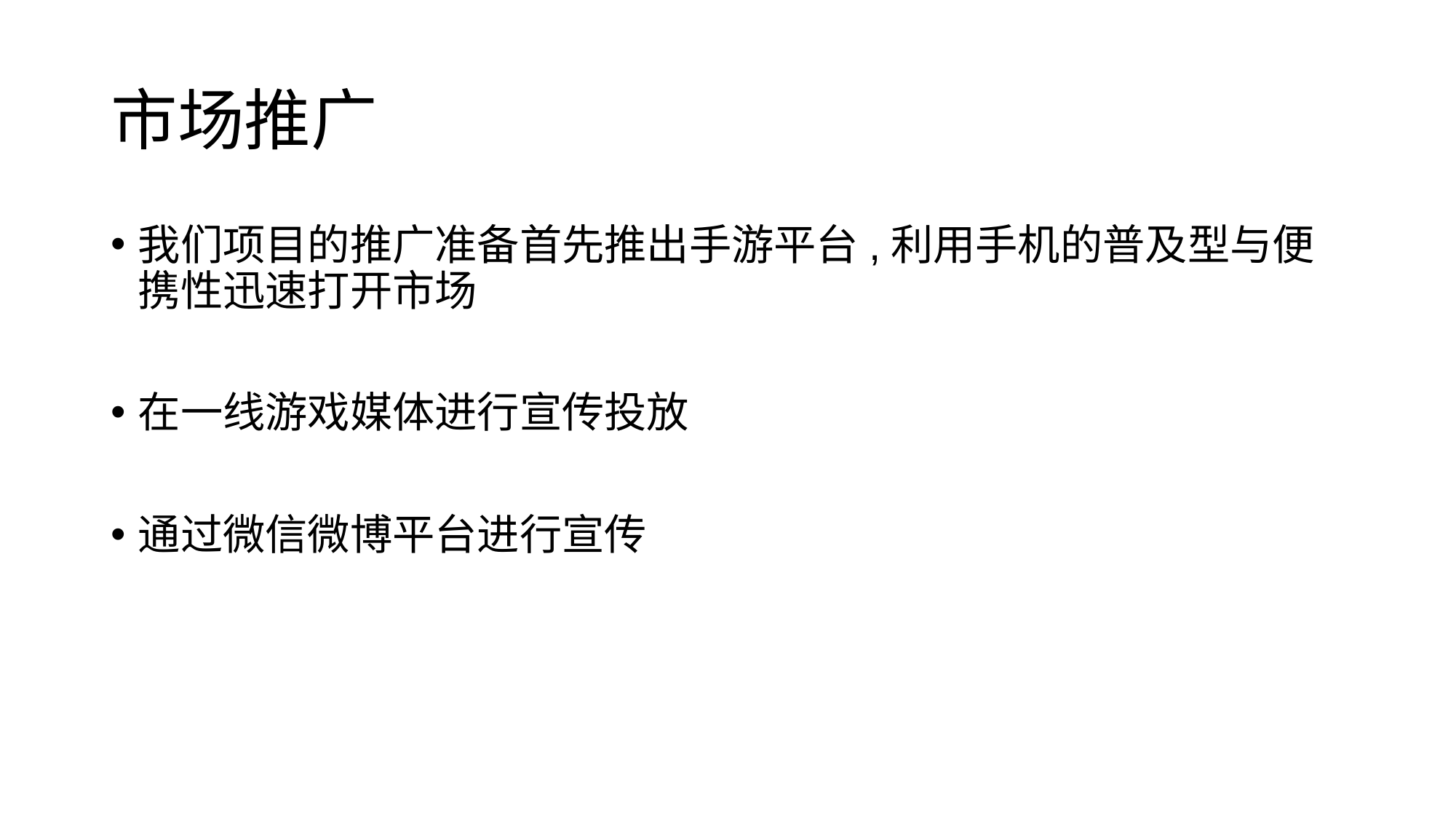

# 市场推广
我们项目的推广准备首先推出手游平台,利用手机的普及型与便携性迅速打开市场

在一线游戏媒体进行宣传投放

通过微信微博平台进行宣传